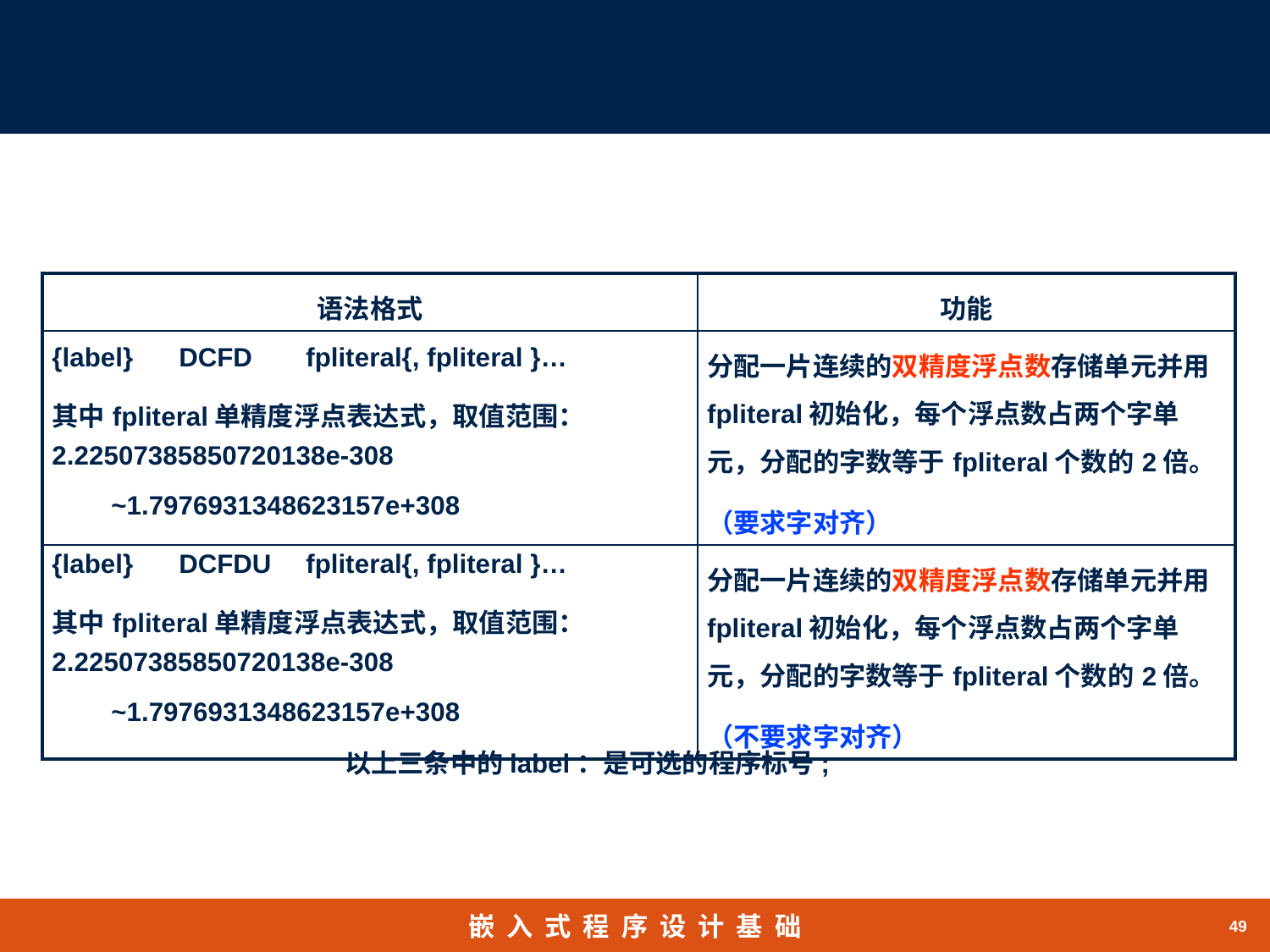

# 3. 数据定义伪操作
| 语法格式 | 功能 |
| --- | --- |
| {label} DCFD fpliteral{, fpliteral }… 其中fpliteral单精度浮点表达式，取值范围：2.22507385850720138e-308 ~1.7976931348623157e+308 | 分配一片连续的双精度浮点数存储单元并用fpliteral初始化，每个浮点数占两个字单元，分配的字数等于fpliteral个数的2倍。 （要求字对齐） |
| {label} DCFDU fpliteral{, fpliteral }… 其中fpliteral单精度浮点表达式，取值范围： 2.22507385850720138e-308 ~1.7976931348623157e+308 | 分配一片连续的双精度浮点数存储单元并用fpliteral初始化，每个浮点数占两个字单元，分配的字数等于fpliteral个数的2倍。 （不要求字对齐） |
以上三条中的label：是可选的程序标号;